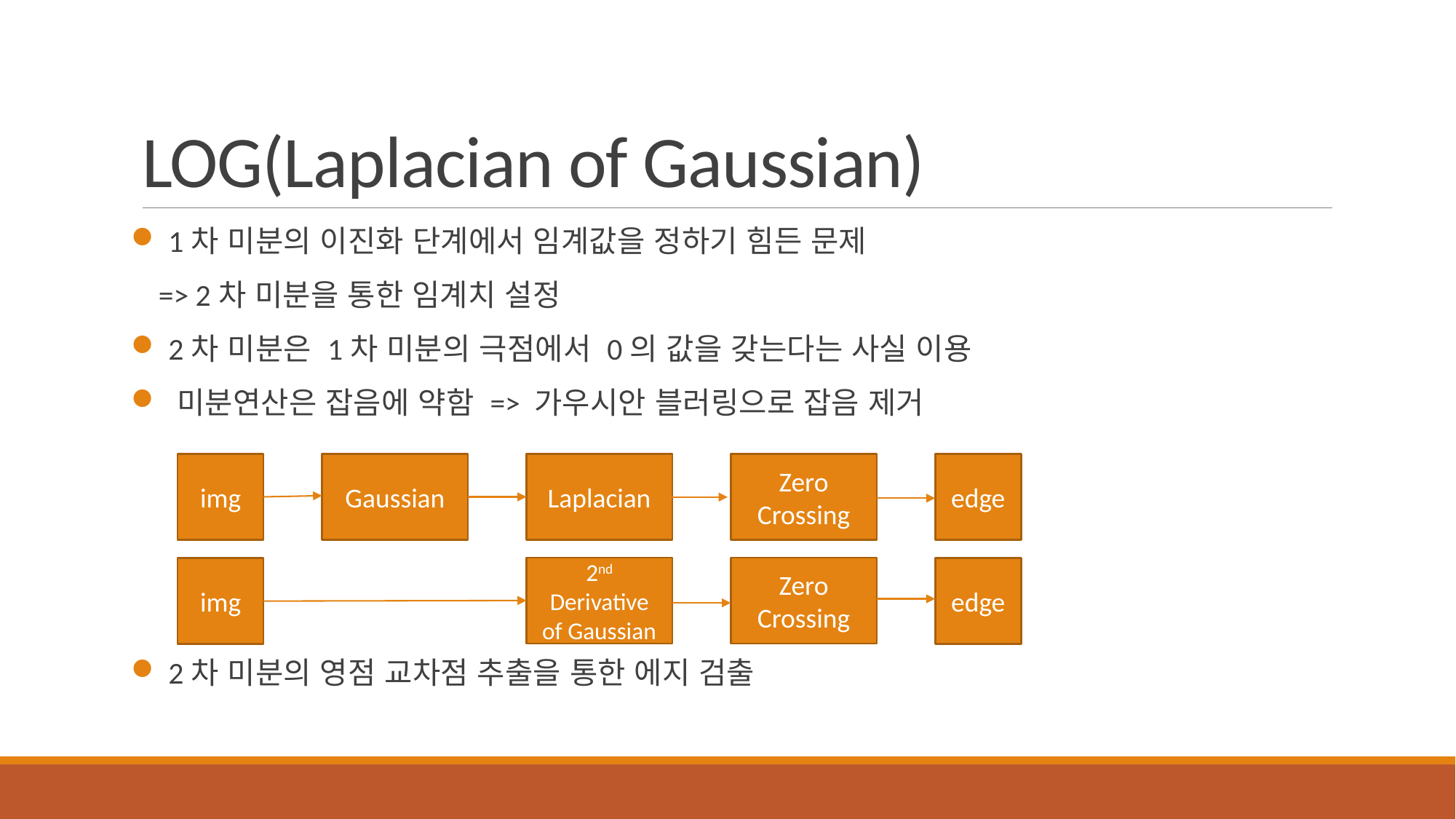

# LOG(Laplacian of Gaussian)
 1차 미분의 이진화 단계에서 임계값을 정하기 힘든 문제
    => 2차 미분을 통한 임계치 설정
 2차 미분은 1차 미분의 극점에서 0의 값을 갖는다는 사실 이용
 미분연산은 잡음에 약함 => 가우시안 블러링으로 잡음 제거

 2차 미분의 영점 교차점 추출을 통한 에지 검출

img
Gaussian
Laplacian
Zero Crossing
edge
2nd Derivative of Gaussian
Zero Crossing
img
edge